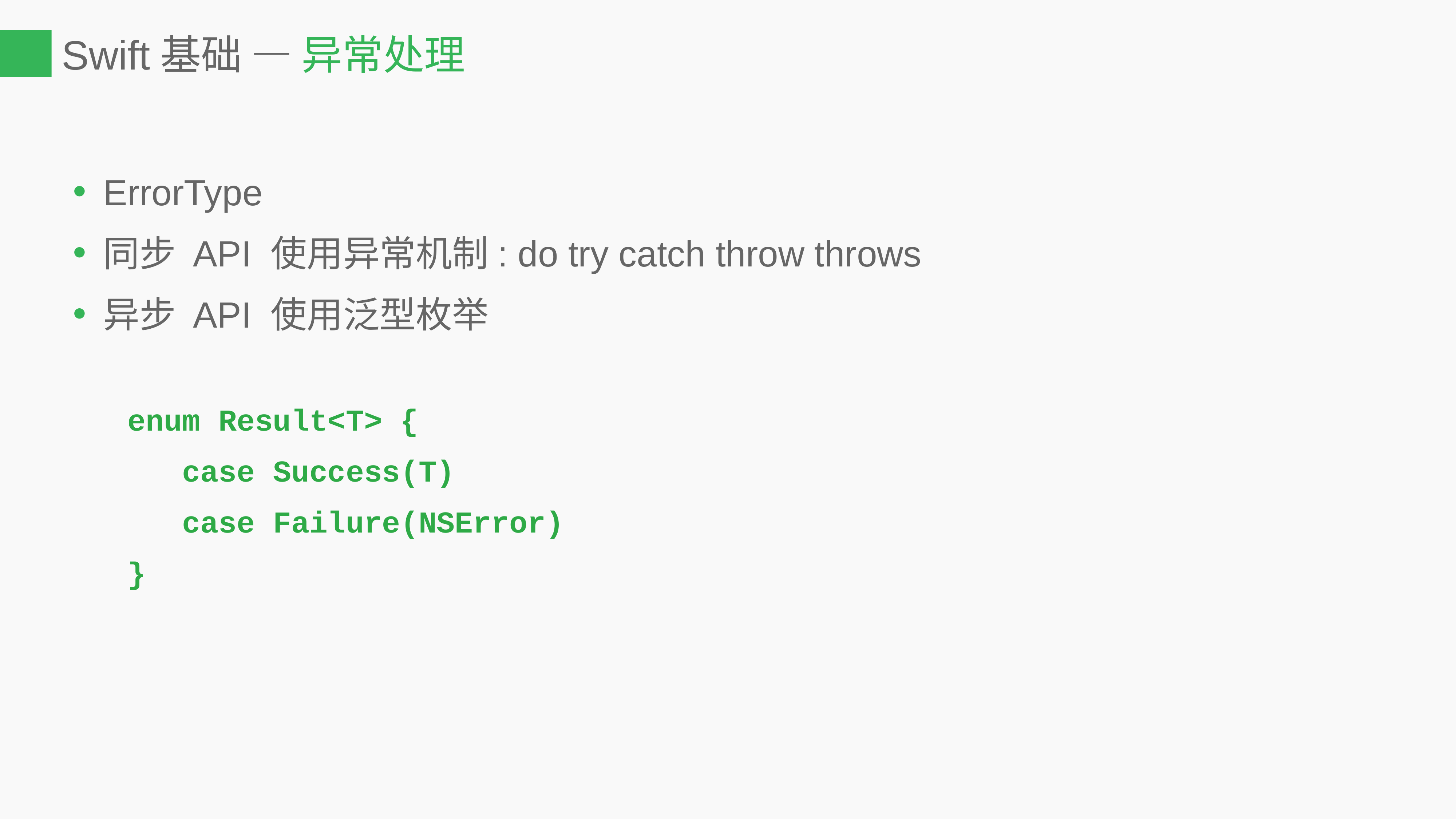

# Swift基础 — 异常处理
ErrorType
同步 API 使用异常机制: do try catch throw throws
异步 API 使用泛型枚举

	enum Result<T> {
		case Success(T)
		case Failure(NSError)
	}